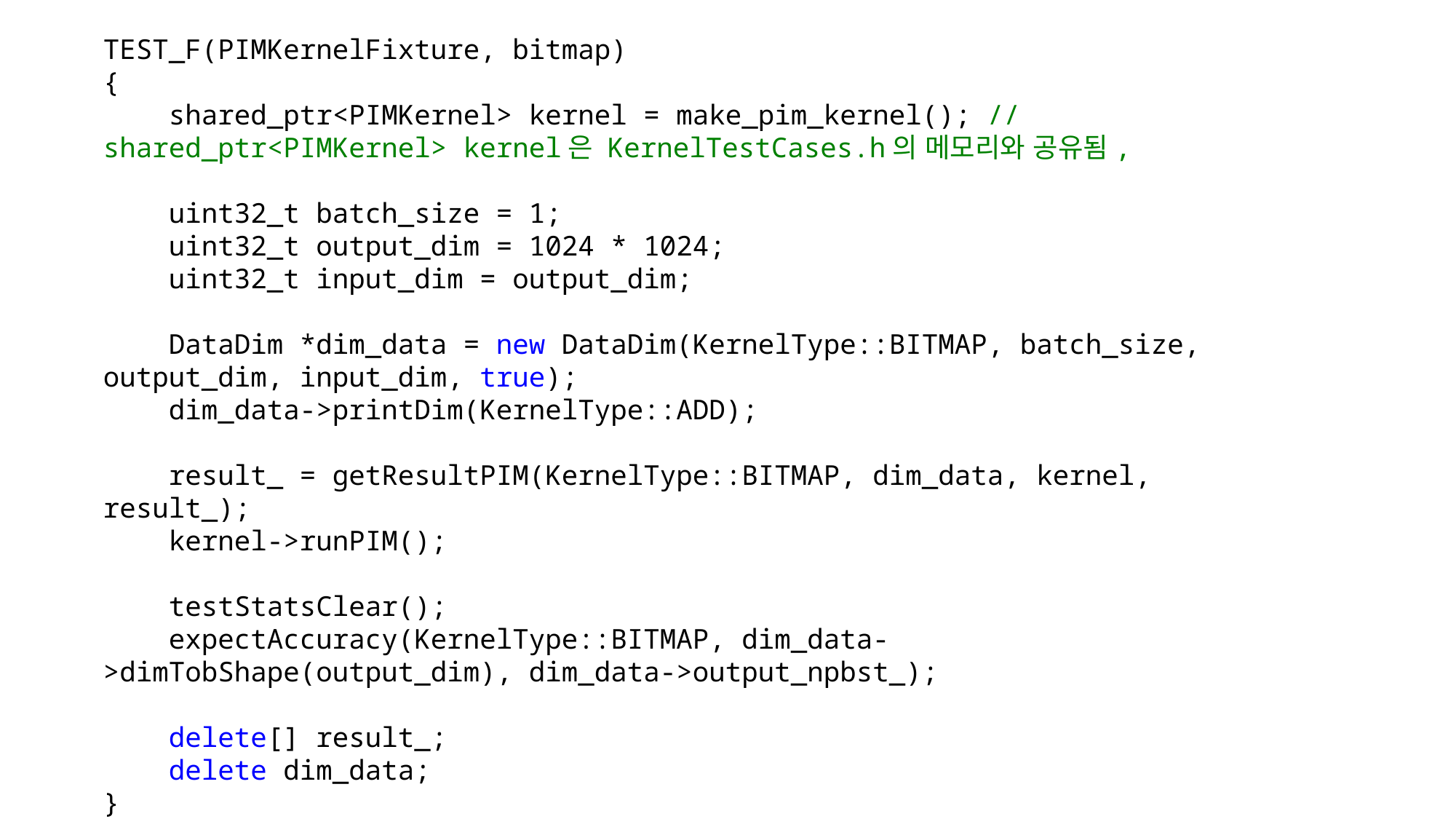

TEST_F(PIMKernelFixture, bitmap)
{
    shared_ptr<PIMKernel> kernel = make_pim_kernel(); //shared_ptr<PIMKernel> kernel은 KernelTestCases.h의 메모리와 공유됨,

    uint32_t batch_size = 1;
    uint32_t output_dim = 1024 * 1024;
    uint32_t input_dim = output_dim;

    DataDim *dim_data = new DataDim(KernelType::BITMAP, batch_size, output_dim, input_dim, true);
    dim_data->printDim(KernelType::ADD);

    result_ = getResultPIM(KernelType::BITMAP, dim_data, kernel, result_);
    kernel->runPIM();

    testStatsClear();
    expectAccuracy(KernelType::BITMAP, dim_data->dimTobShape(output_dim), dim_data->output_npbst_);

    delete[] result_;
    delete dim_data;
}